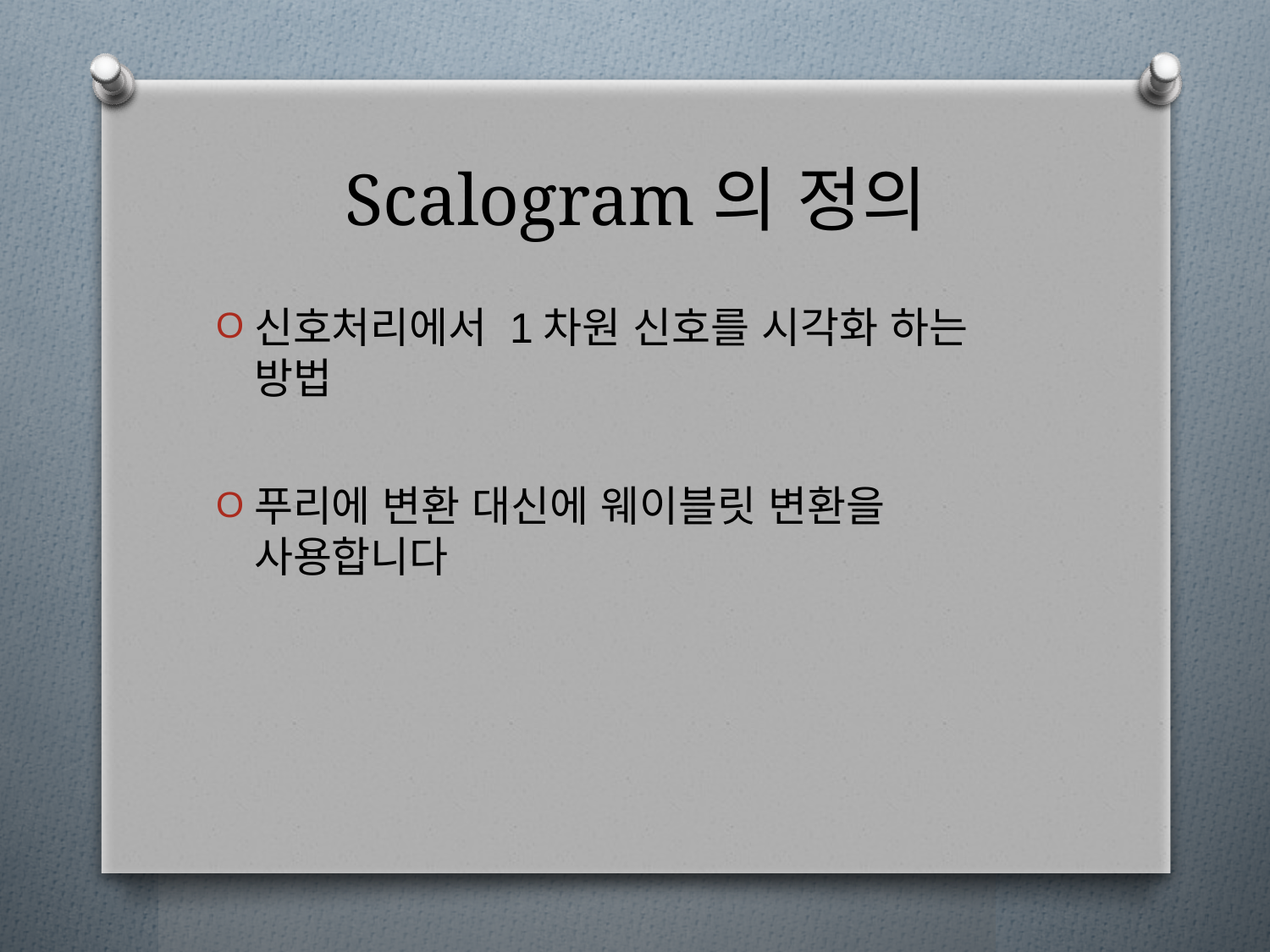

# Scalogram의 정의
신호처리에서 1차원 신호를 시각화 하는 방법

푸리에 변환 대신에 웨이블릿 변환을 사용합니다